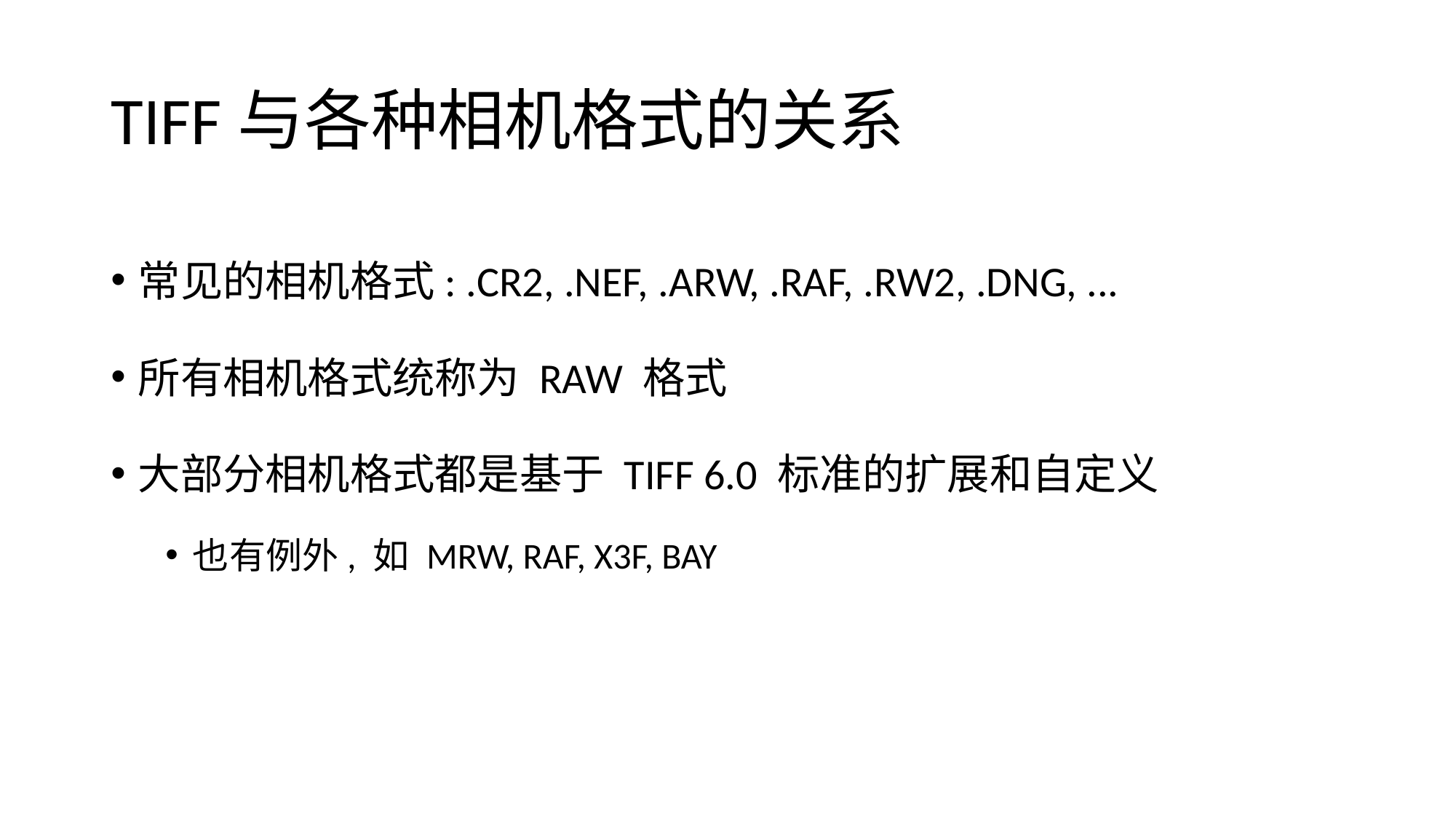

# TIFF与各种相机格式的关系
常见的相机格式: .CR2, .NEF, .ARW, .RAF, .RW2, .DNG, ...
所有相机格式统称为 RAW 格式
大部分相机格式都是基于 TIFF 6.0 标准的扩展和自定义
也有例外, 如 MRW, RAF, X3F, BAY